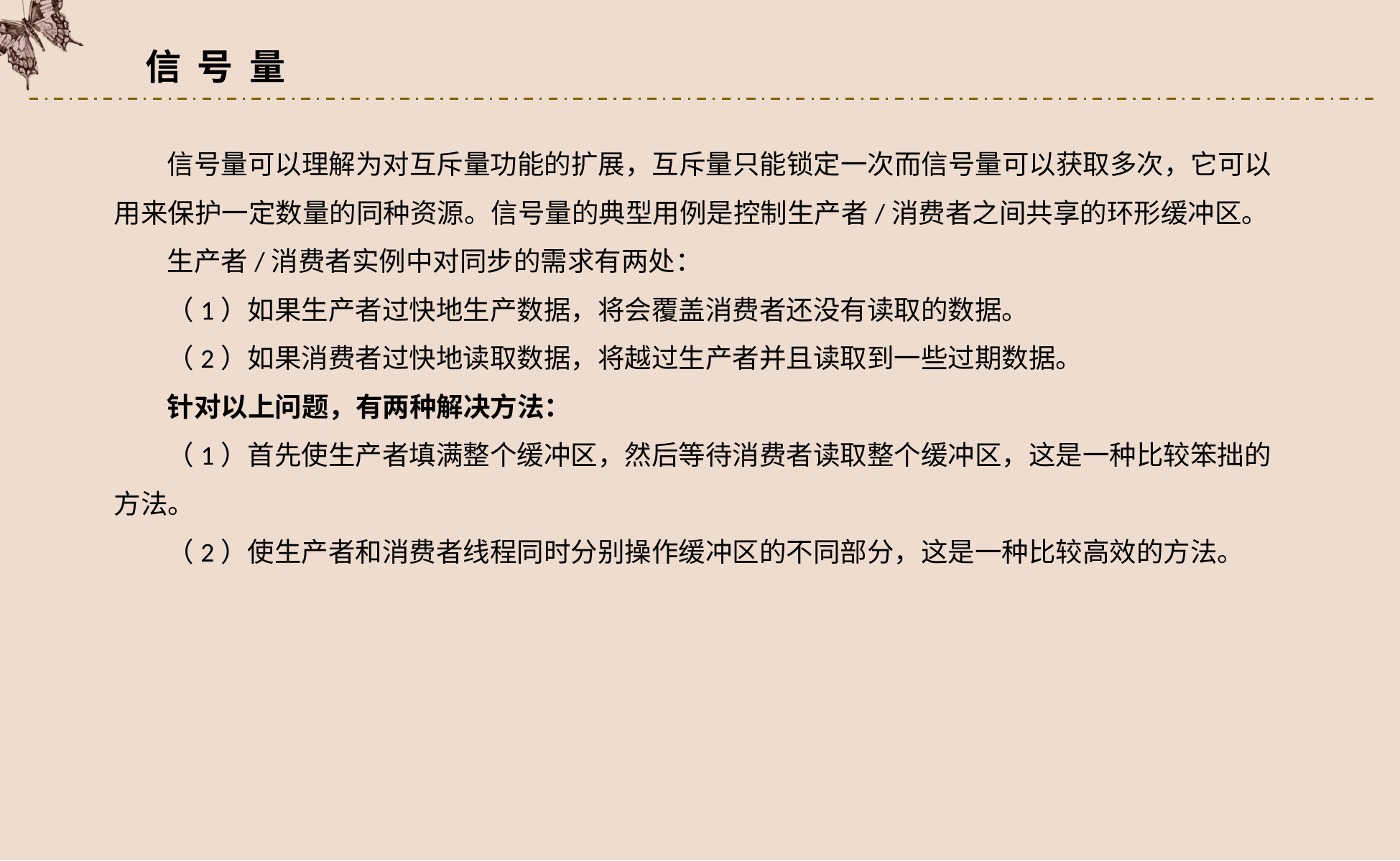

信  号  量
信号量可以理解为对互斥量功能的扩展，互斥量只能锁定一次而信号量可以获取多次，它可以用来保护一定数量的同种资源。信号量的典型用例是控制生产者/消费者之间共享的环形缓冲区。
生产者/消费者实例中对同步的需求有两处：
（1）如果生产者过快地生产数据，将会覆盖消费者还没有读取的数据。
（2）如果消费者过快地读取数据，将越过生产者并且读取到一些过期数据。
针对以上问题，有两种解决方法：
（1）首先使生产者填满整个缓冲区，然后等待消费者读取整个缓冲区，这是一种比较笨拙的方法。
（2）使生产者和消费者线程同时分别操作缓冲区的不同部分，这是一种比较高效的方法。